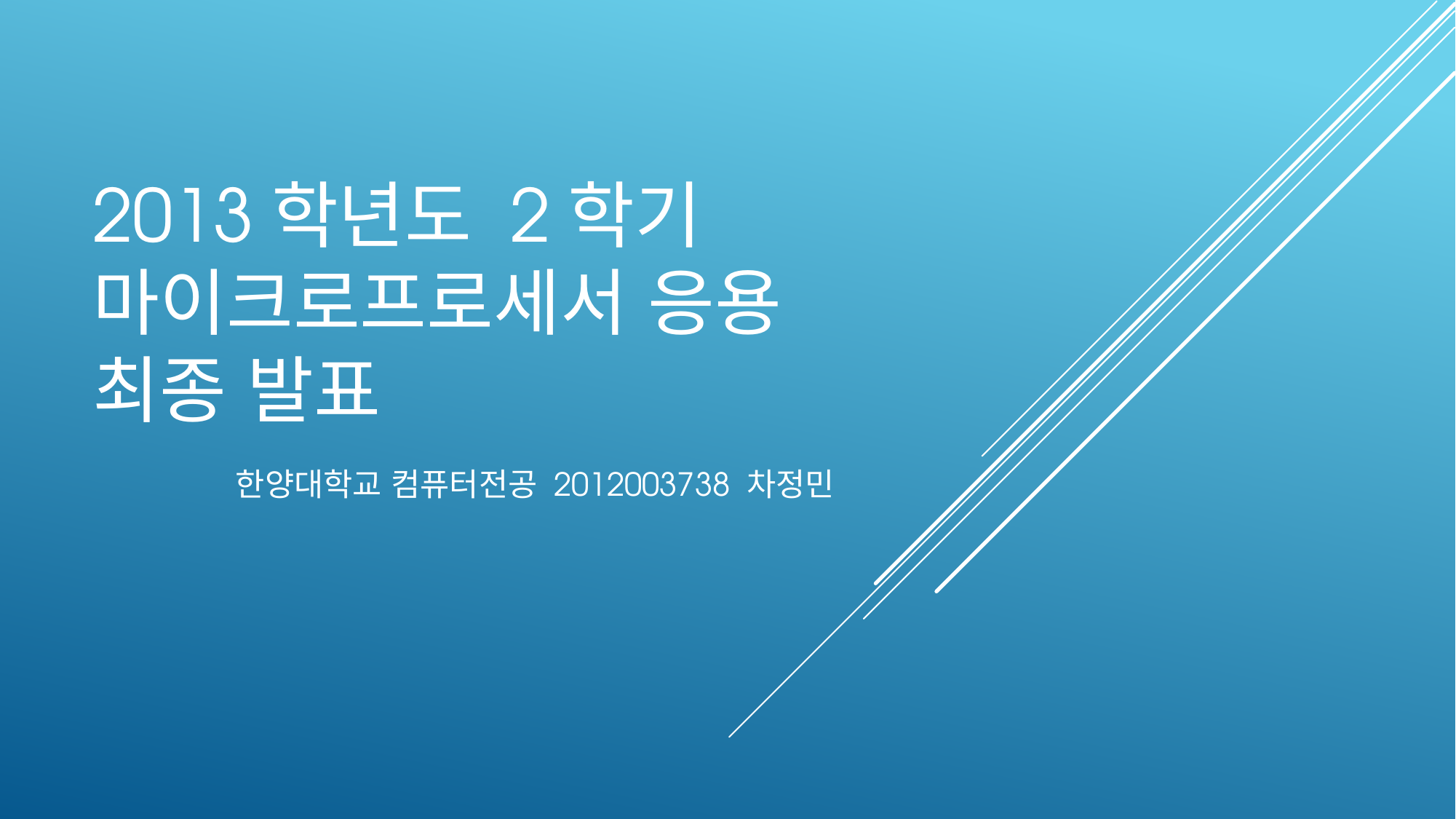

# 2013학년도 2학기 마이크로프로세서 응용 최종 발표
한양대학교 컴퓨터전공 2012003738 차정민